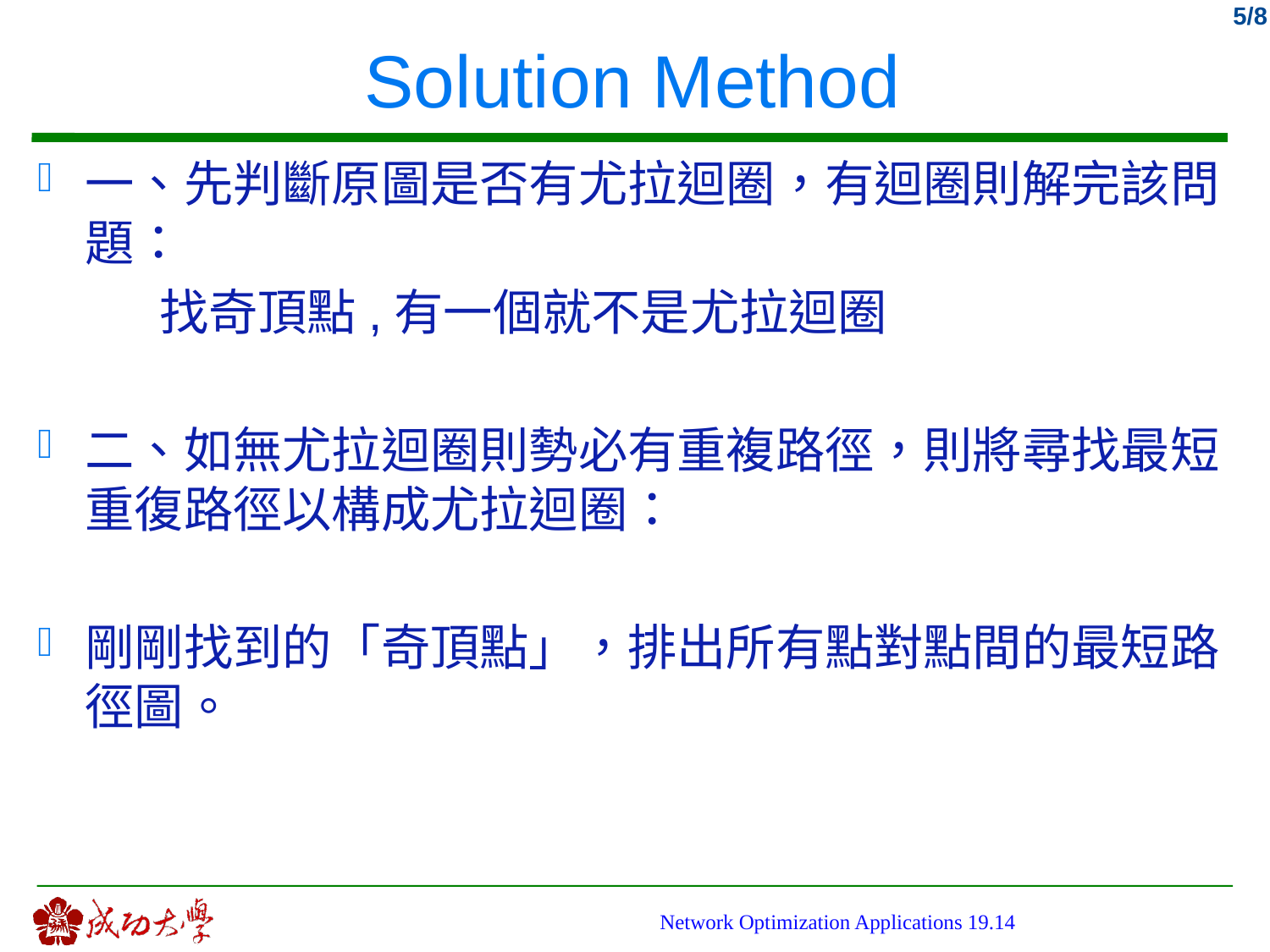

# Solution Method
一、先判斷原圖是否有尤拉迴圈，有迴圈則解完該問題：
          找奇頂點,有一個就不是尤拉迴圈

二、如無尤拉迴圈則勢必有重複路徑，則將尋找最短重復路徑以構成尤拉迴圈：

剛剛找到的「奇頂點」，排出所有點對點間的最短路徑圖。

Network Optimization Applications 19.14